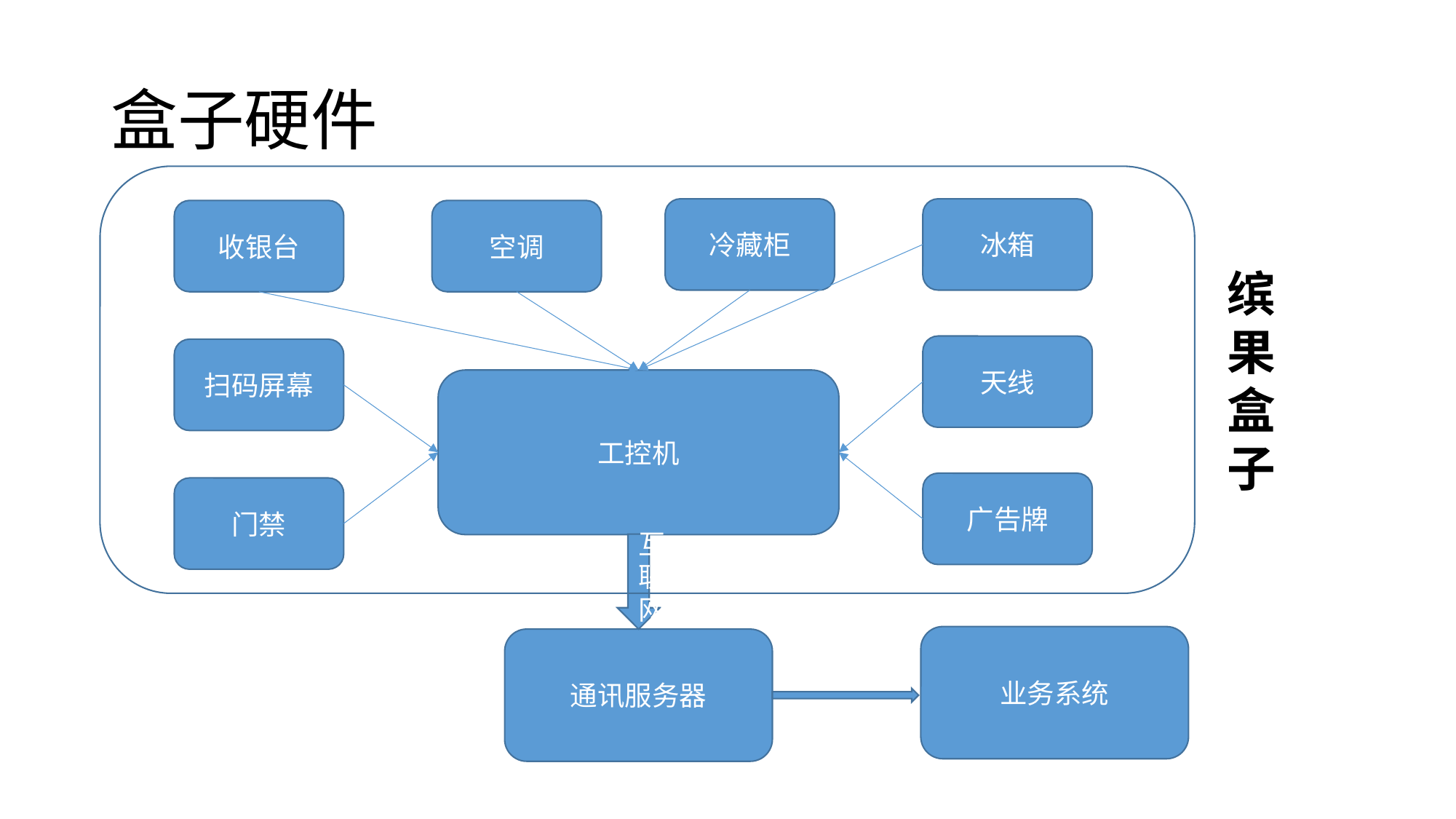

# 盒子硬件

冷藏柜
冰箱
收银台
空调
缤
果
盒
子
天线
扫码屏幕
工控机
广告牌
门禁
互联网
业务系统
通讯服务器